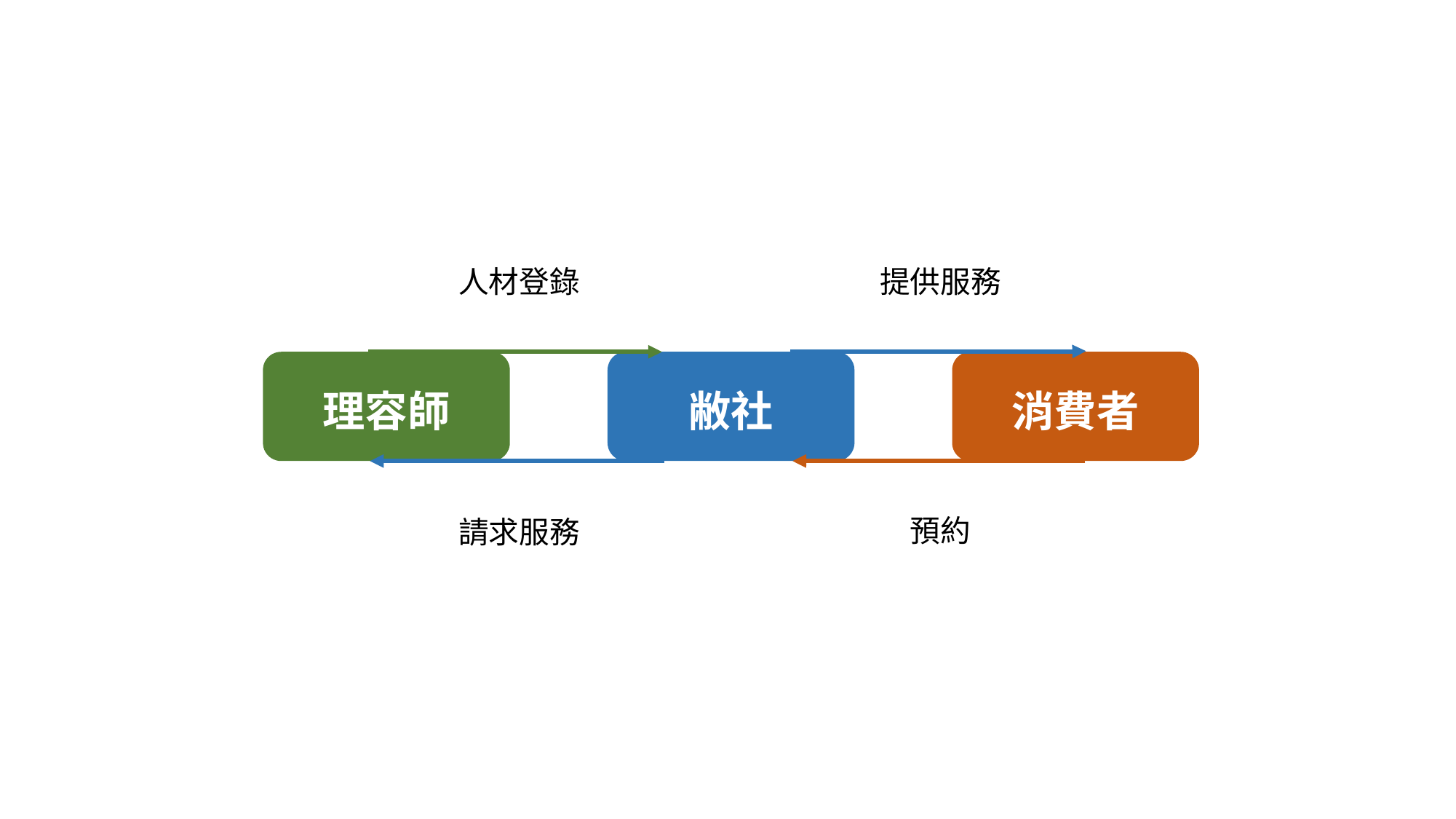

人材登錄
提供服務
理容師
敝社

消費者
預約
請求服務